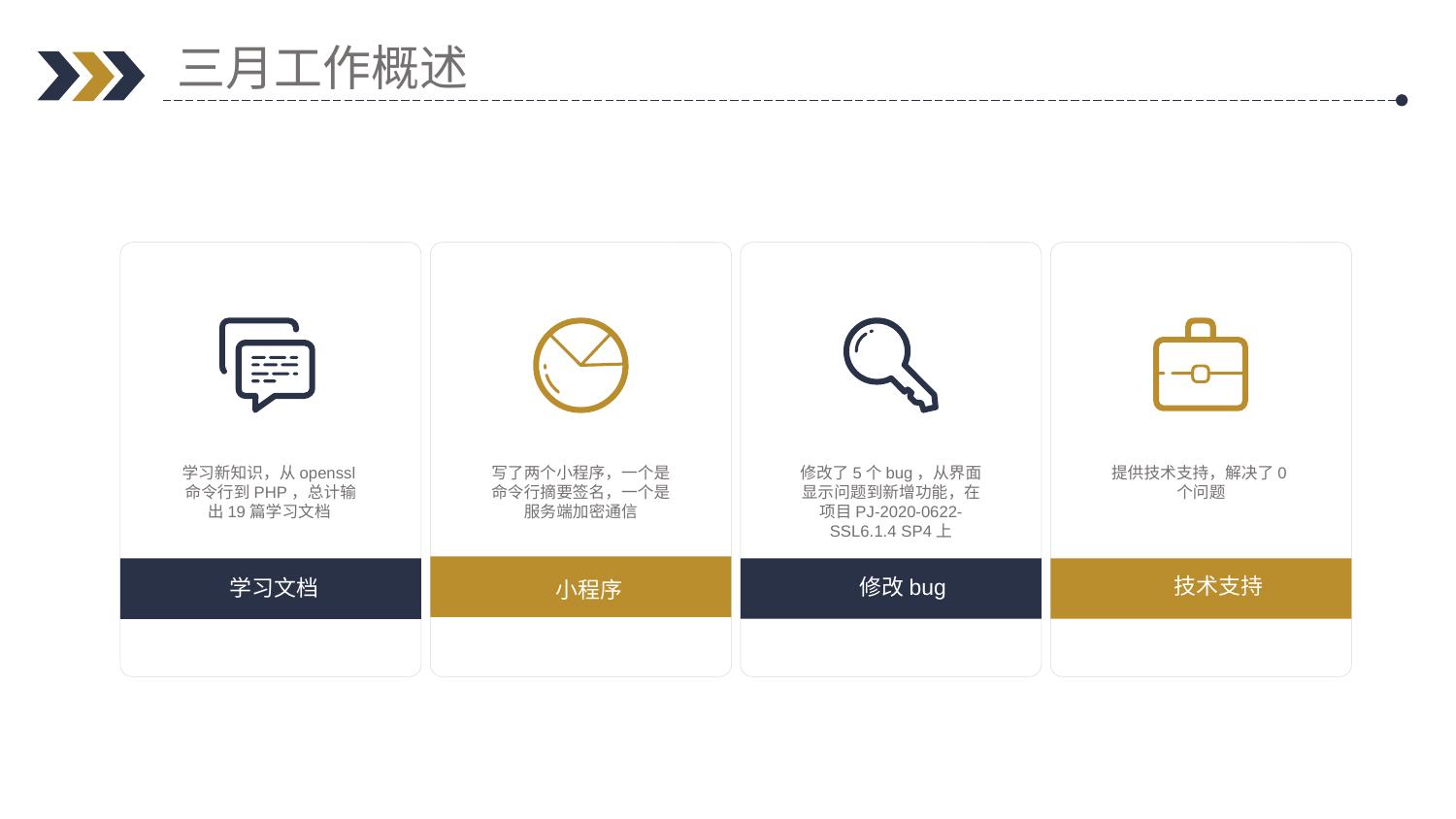

三月工作概述

学习新知识，从openssl命令行到PHP，总计输出19篇学习文档

学习文档

写了两个小程序，一个是命令行摘要签名，一个是服务端加密通信

小程序

修改了5个bug，从界面显示问题到新增功能，在项目PJ-2020-0622-SSL6.1.4 SP4上

修改bug

提供技术支持，解决了0个问题

技术支持